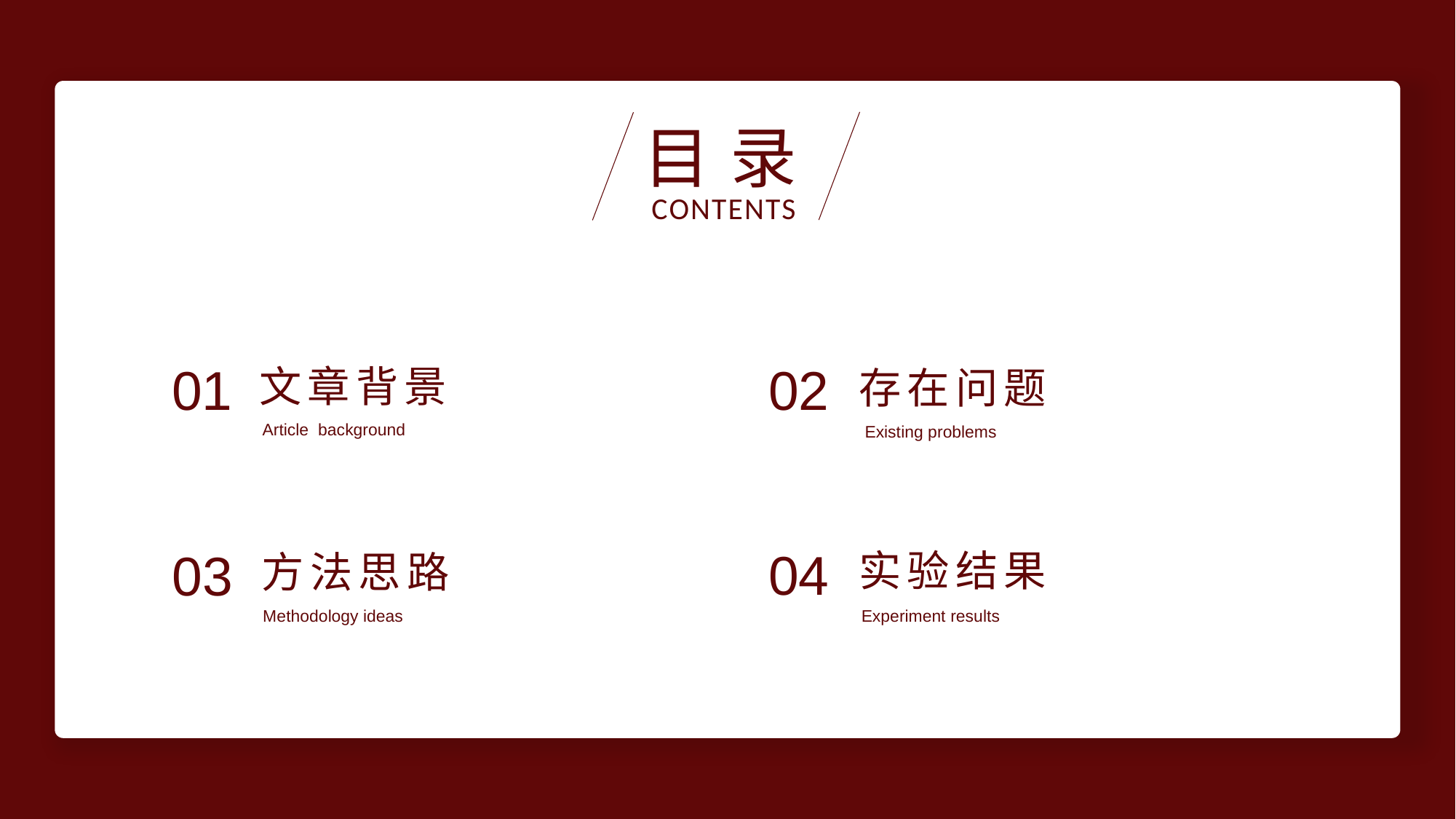

目录
CONTENTS

01
02
文章背景
Article  background
存在问题
Existing problems
04
03
实验结果
Experiment results
方法思路
Methodology ideas